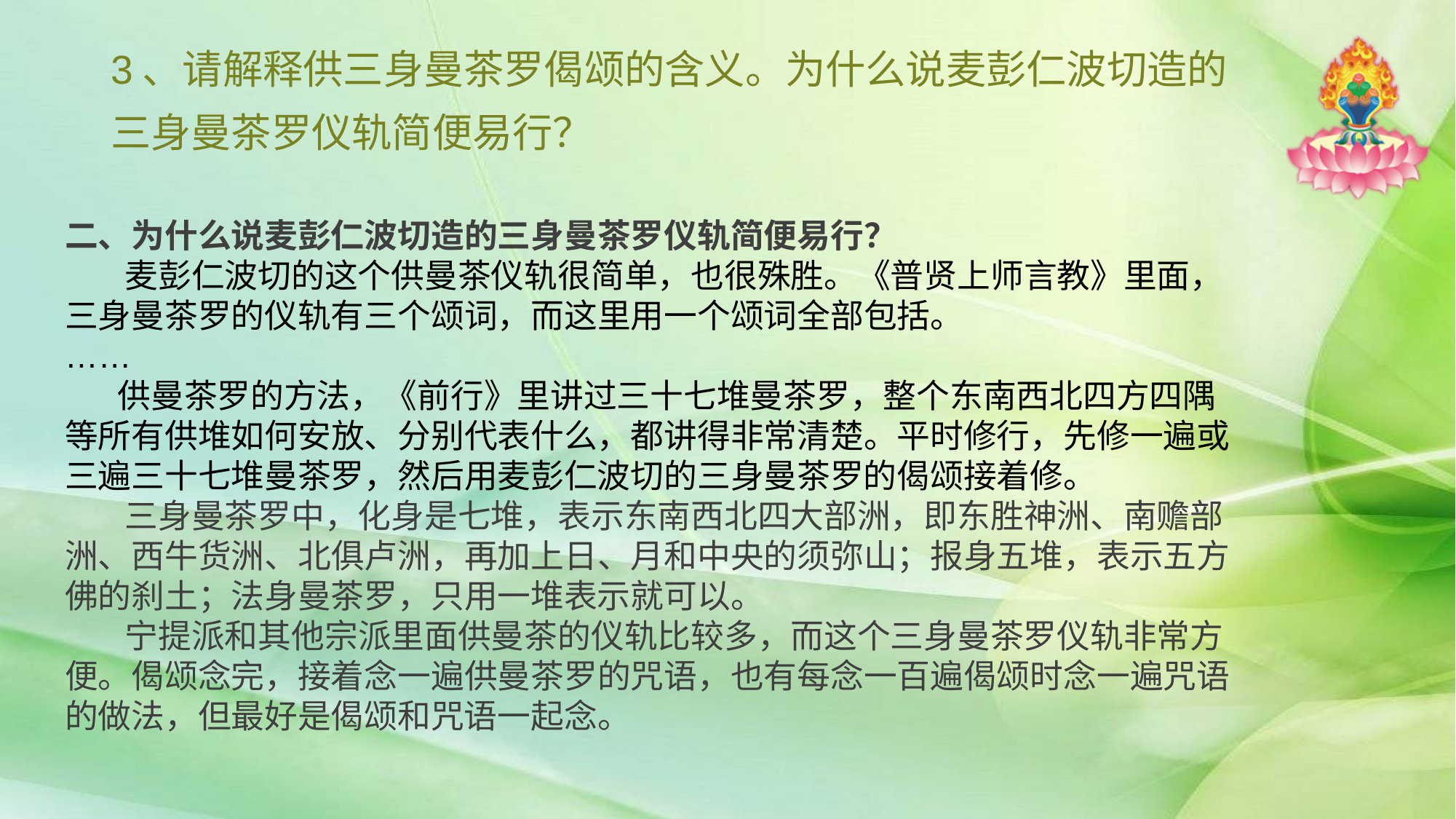

# 3、请解释供三身曼茶罗偈颂的含义。为什么说麦彭仁波切造的三身曼茶罗仪轨简便易行？
二、为什么说麦彭仁波切造的三身曼茶罗仪轨简便易行？
       麦彭仁波切的这个供曼茶仪轨很简单，也很殊胜。《普贤上师言教》里面，三身曼茶罗的仪轨有三个颂词，而这里用一个颂词全部包括。
……
      供曼茶罗的方法，《前行》里讲过三十七堆曼茶罗，整个东南西北四方四隅等所有供堆如何安放、分别代表什么，都讲得非常清楚。平时修行，先修一遍或三遍三十七堆曼茶罗，然后用麦彭仁波切的三身曼茶罗的偈颂接着修。
       三身曼茶罗中，化身是七堆，表示东南西北四大部洲，即东胜神洲、南赡部洲、西牛货洲、北俱卢洲，再加上日、月和中央的须弥山；报身五堆，表示五方佛的刹土；法身曼茶罗，只用一堆表示就可以。
       宁提派和其他宗派里面供曼茶的仪轨比较多，而这个三身曼茶罗仪轨非常方便。偈颂念完，接着念一遍供曼茶罗的咒语，也有每念一百遍偈颂时念一遍咒语的做法，但最好是偈颂和咒语一起念。